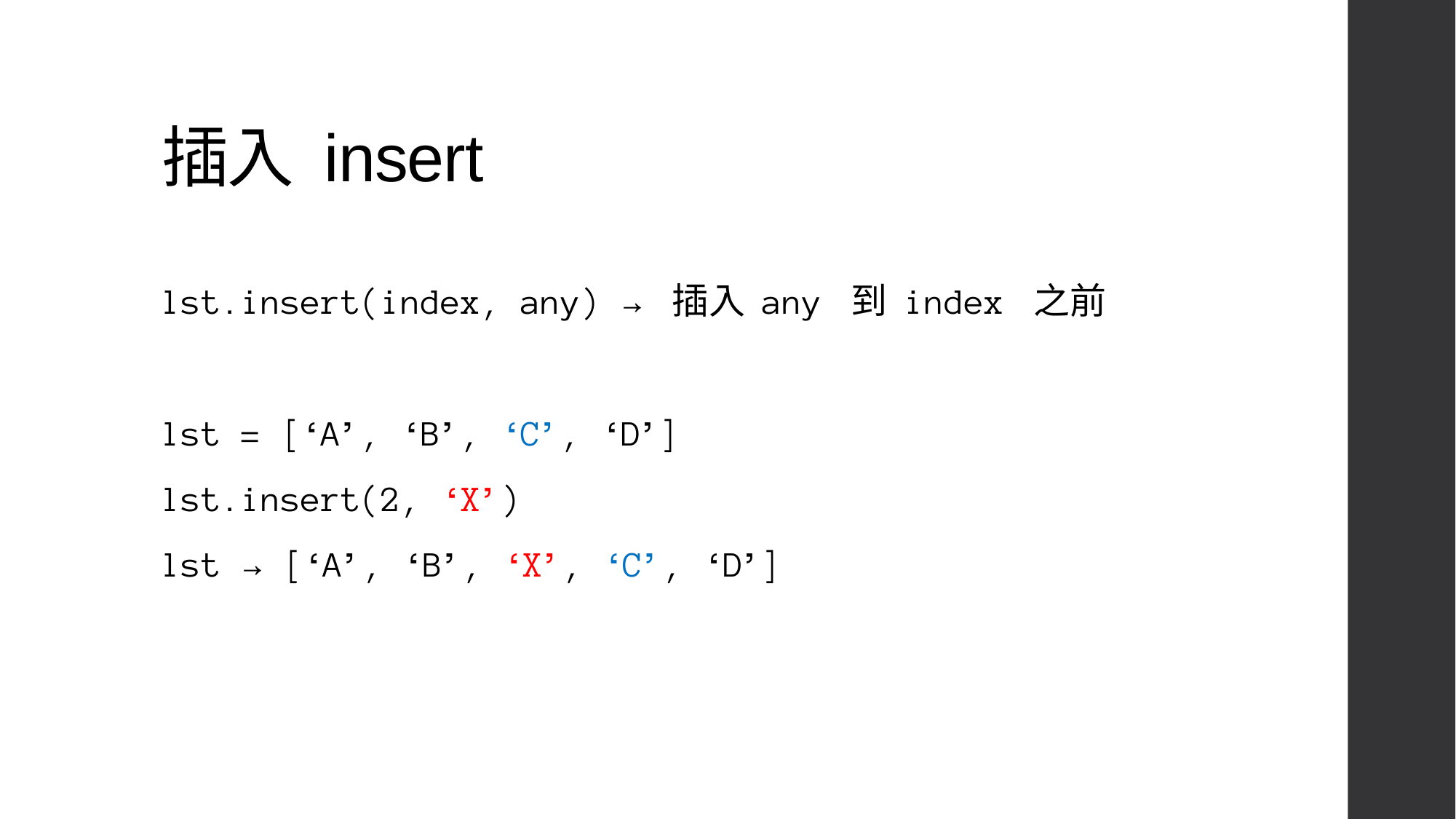

# 插入 insert

lst.insert(index, any) → 插入 any 到 index 之前

lst = [‘A’, ‘B’, ‘C’, ‘D’]
lst.insert(2, ‘X’)
lst → [‘A’, ‘B’, ‘X’, ‘C’, ‘D’]